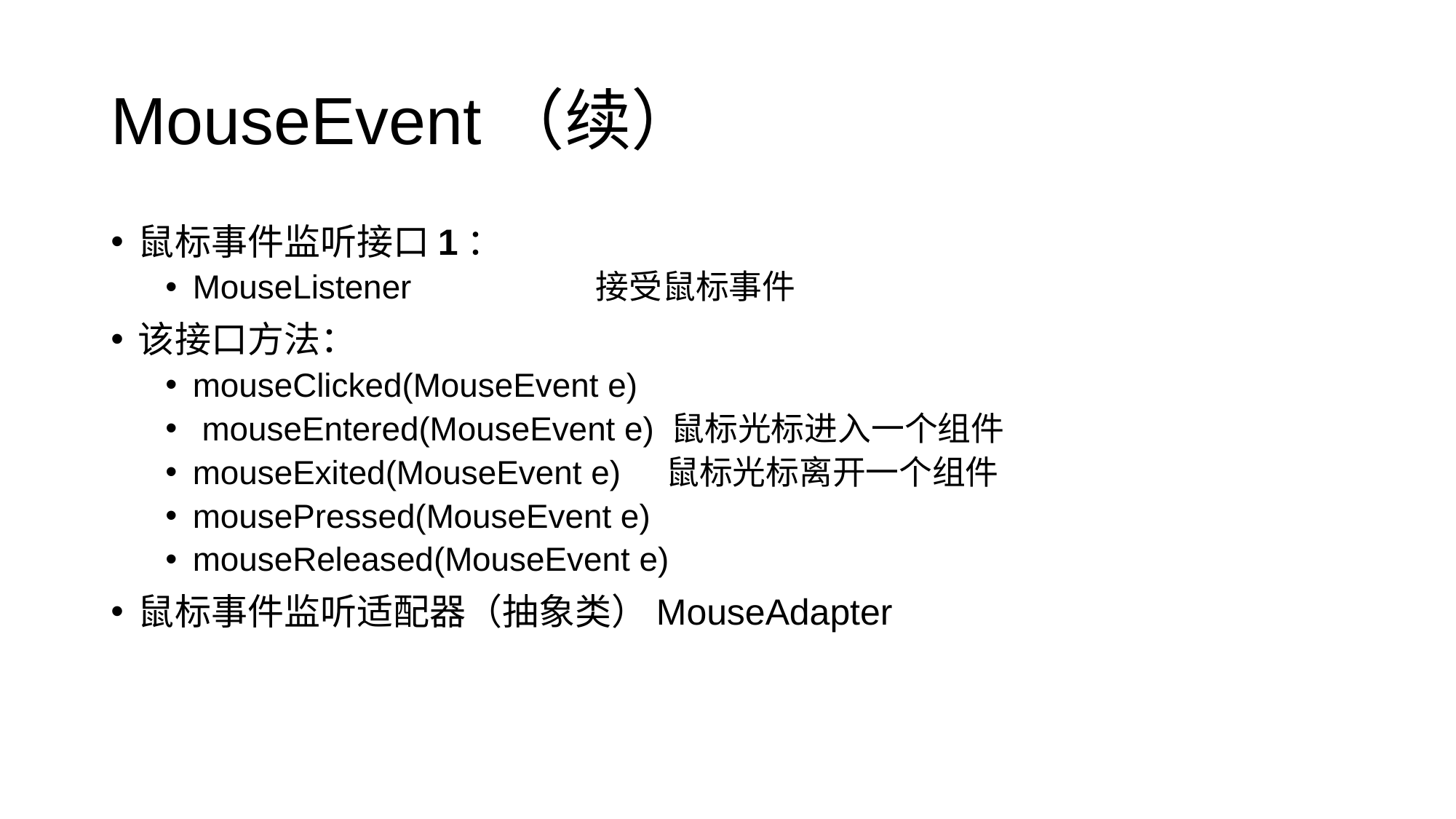

# MouseEvent（续）
鼠标事件监听接口1：
MouseListener                   接受鼠标事件
该接口方法：
mouseClicked(MouseEvent e)
 mouseEntered(MouseEvent e) 鼠标光标进入一个组件
mouseExited(MouseEvent e)    鼠标光标离开一个组件
mousePressed(MouseEvent e)
mouseReleased(MouseEvent e)
鼠标事件监听适配器（抽象类）MouseAdapter